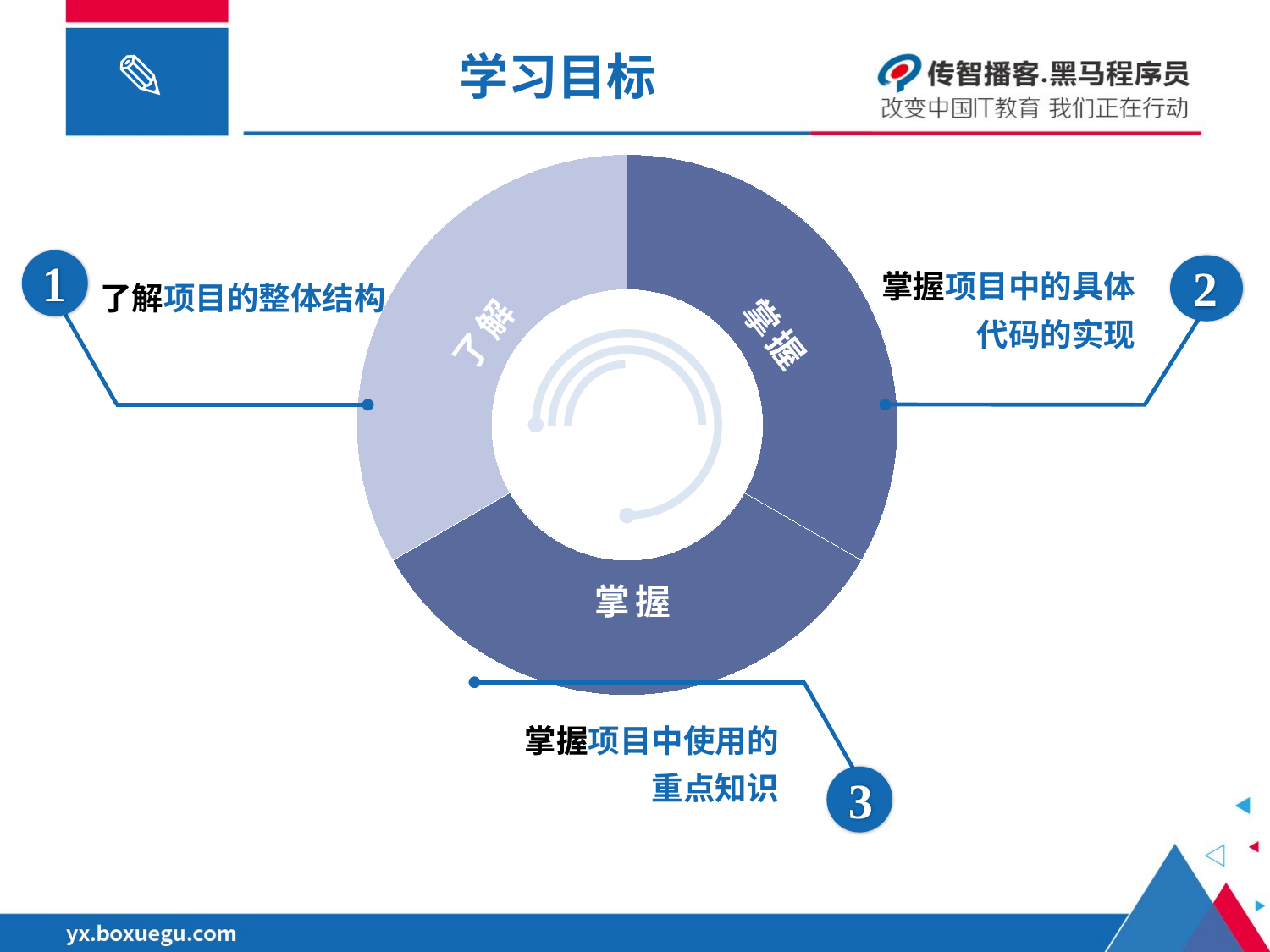

# 学习目标

### Chart

| Category | 销售额 |
|---|---|
| 熟悉知识 | 2.0 |
| 熟悉知识 | 2.0 |
| 熟悉知识 | 2.0 |
了解
掌握

掌握
1

了解项目的整体结构
掌握项目中的具体代码的实现
2

3

掌握项目中使用的重点知识